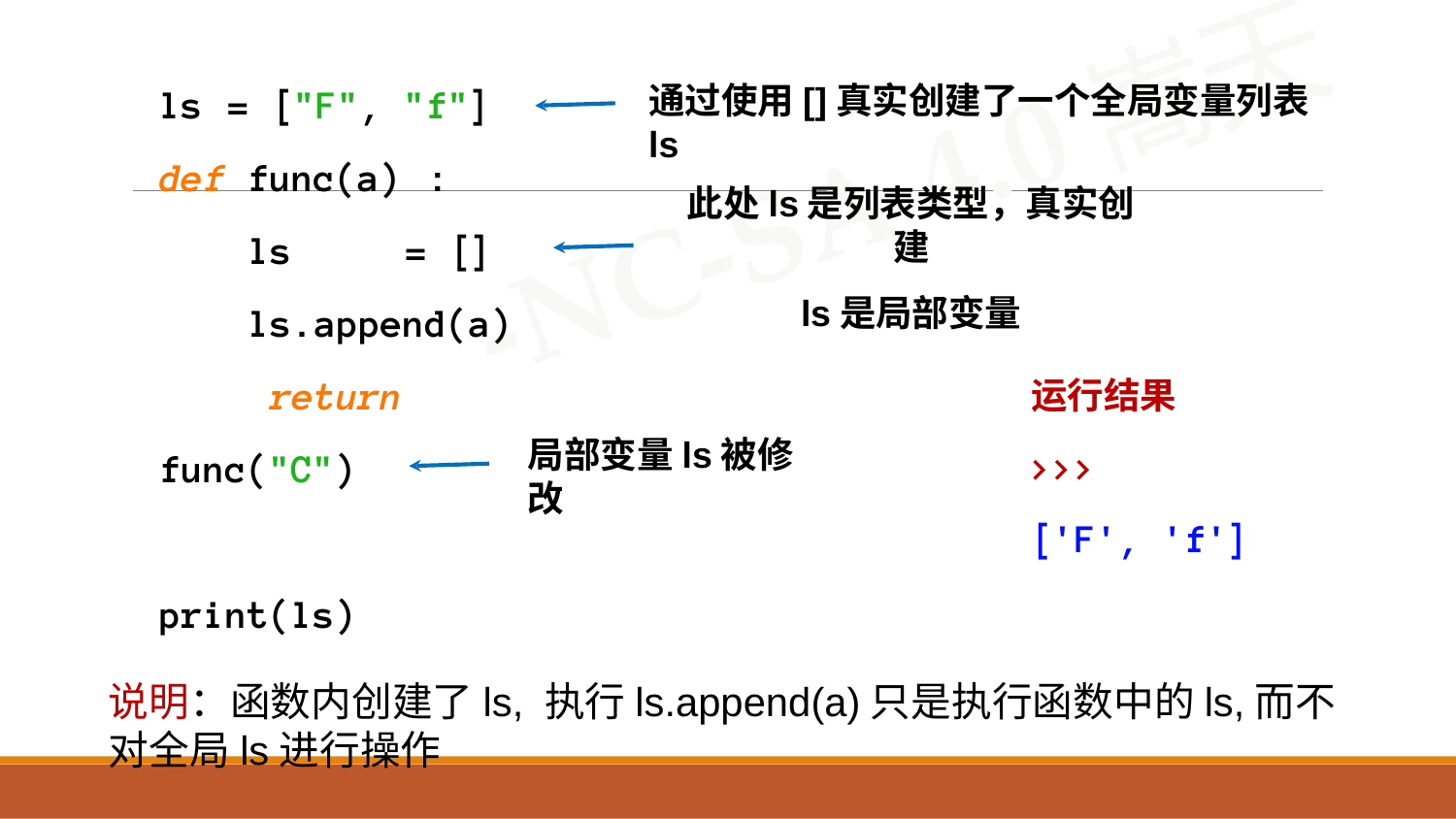

ls	= ["F", "f"]
def func(a)	:
ls	= []  ls.append(a)  return
func("C")  print(ls)
通过使用[]真实创建了一个全局变量列表ls

此处ls是列表类型，真实创建
ls是局部变量

运行结果
>>>
['F', 'f']
局部变量ls被修改

说明：函数内创建了ls, 执行ls.append(a)只是执行函数中的ls,而不对全局ls进行操作